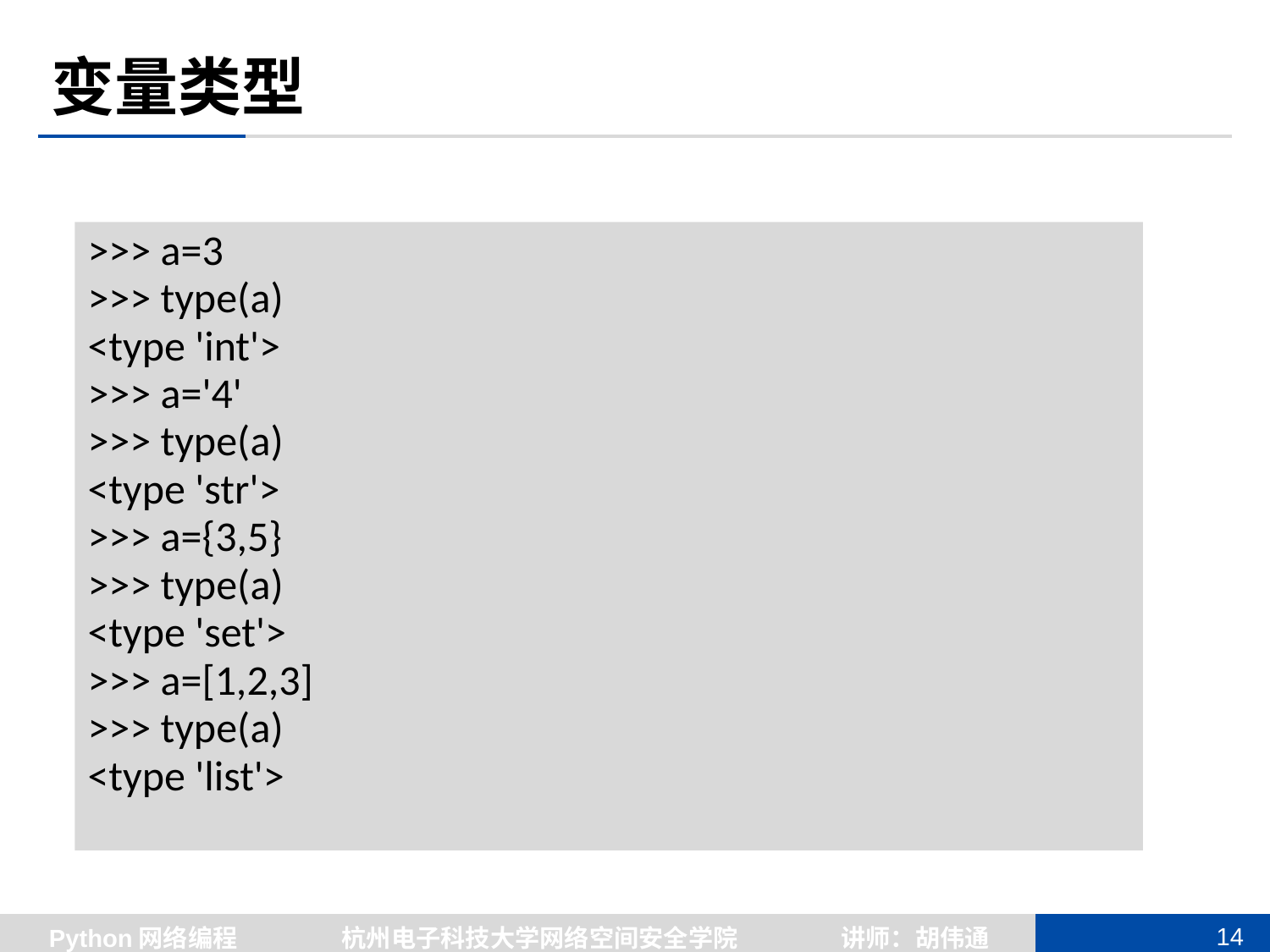

# 变量类型
>>> a=3
>>> type(a)
<type 'int'>
>>> a='4'
>>> type(a)
<type 'str'>
>>> a={3,5}
>>> type(a)
<type 'set'>
>>> a=[1,2,3]
>>> type(a)
<type 'list'>